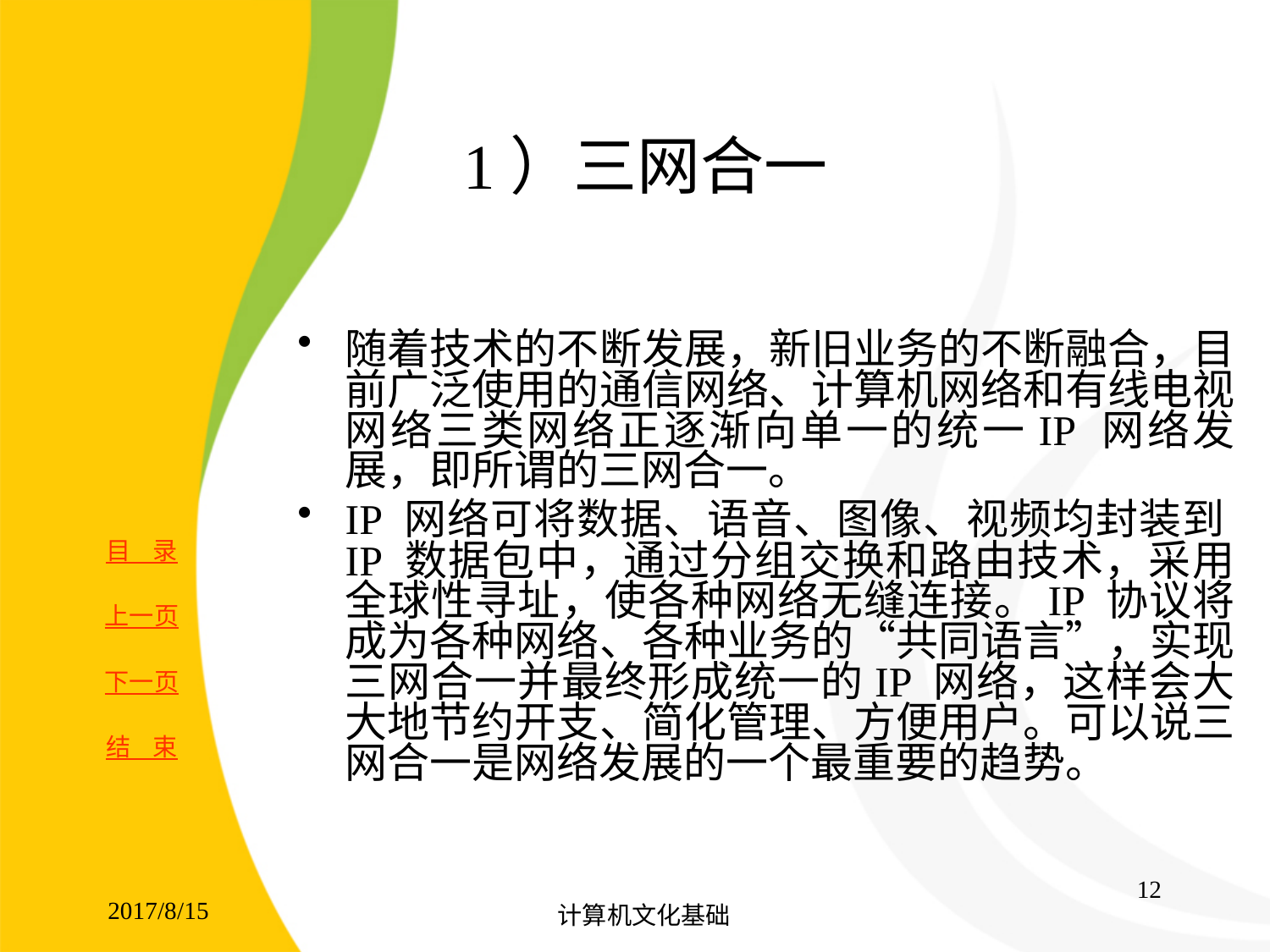

# 1）三网合一

随着技术的不断发展，新旧业务的不断融合，目前广泛使用的通信网络、计算机网络和有线电视网络三类网络正逐渐向单一的统一IP 网络发展，即所谓的三网合一。
IP 网络可将数据、语音、图像、视频均封装到IP 数据包中，通过分组交换和路由技术，采用全球性寻址，使各种网络无缝连接。IP 协议将成为各种网络、各种业务的“共同语言”，实现三网合一并最终形成统一的IP 网络，这样会大大地节约开支、简化管理、方便用户。可以说三网合一是网络发展的一个最重要的趋势。
12
2017/8/15